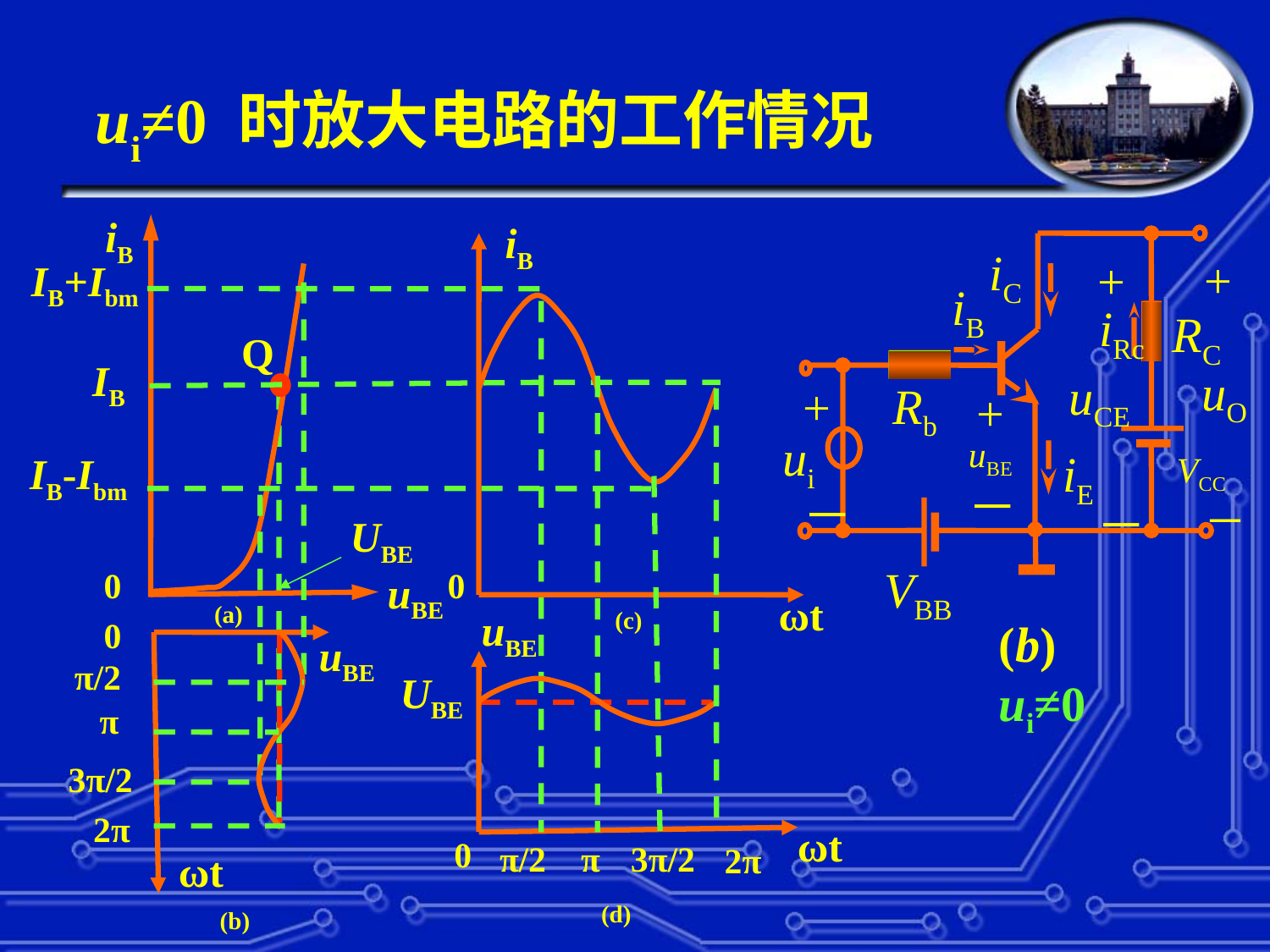

ui≠0 时放大电路的工作情况
iB
iB

iC
+
+

iB
iRc
RC

uO
uCE

Rb
+
+

ui
uBE

iE

VCC

－
－
－
－

VBB

(b) ui≠0

IB+Ibm

Q
IB

IB-Ibm

UBE

0

0
uBE
(a)
(c)
ωt

uBE
0
uBE
π/2

UBE

π

3π/2

2π
ωt

0

π/2
π
3π/2
2π
ωt
(d)
(b)